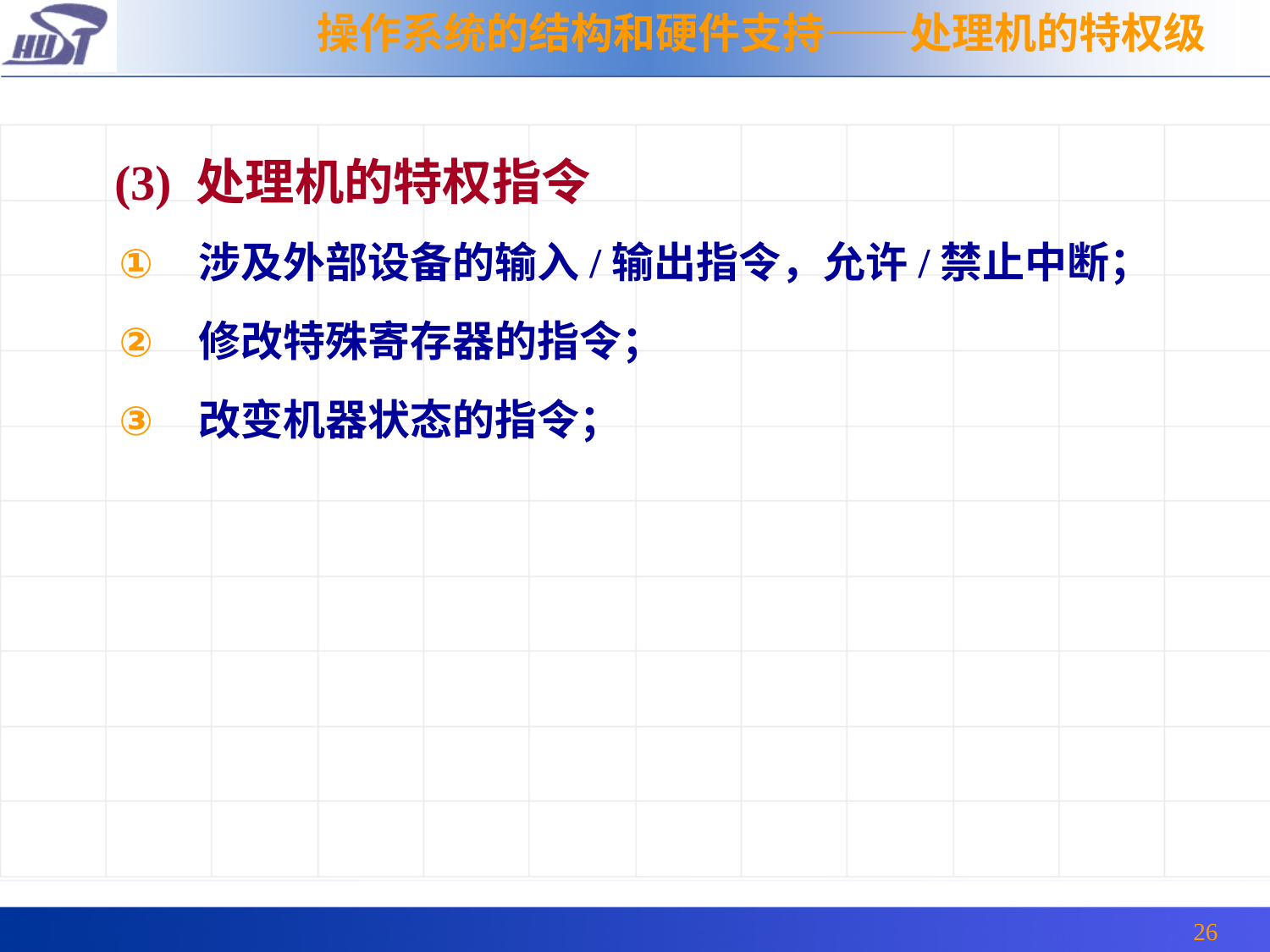

操作系统的结构和硬件支持——处理机的特权级
(3) 处理机的特权指令
涉及外部设备的输入/输出指令，允许/禁止中断；
修改特殊寄存器的指令；
改变机器状态的指令；
26